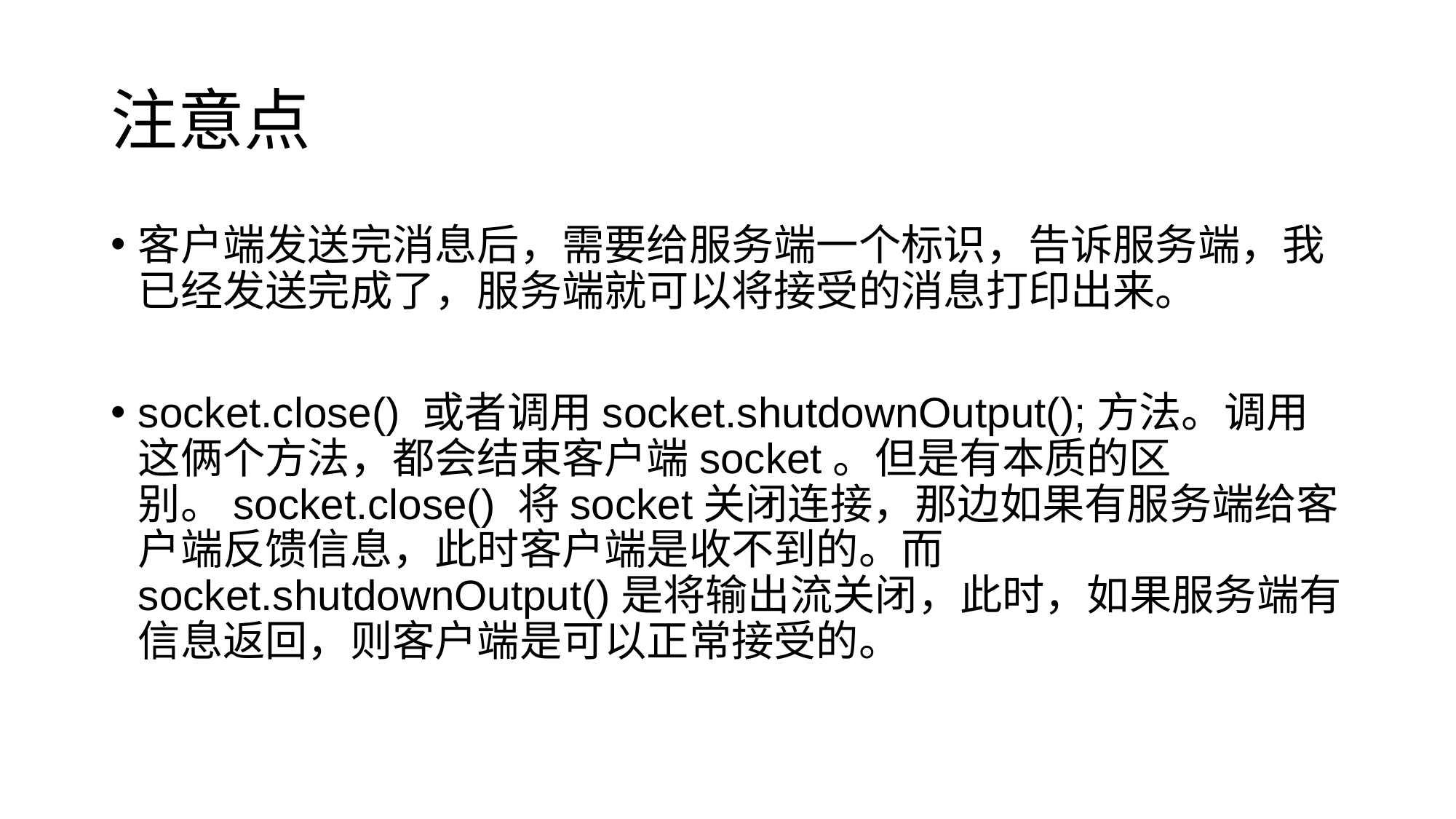

# 注意点
客户端发送完消息后，需要给服务端一个标识，告诉服务端，我已经发送完成了，服务端就可以将接受的消息打印出来。

socket.close() 或者调用socket.shutdownOutput();方法。调用这俩个方法，都会结束客户端socket。但是有本质的区别。socket.close() 将socket关闭连接，那边如果有服务端给客户端反馈信息，此时客户端是收不到的。而socket.shutdownOutput()是将输出流关闭，此时，如果服务端有信息返回，则客户端是可以正常接受的。